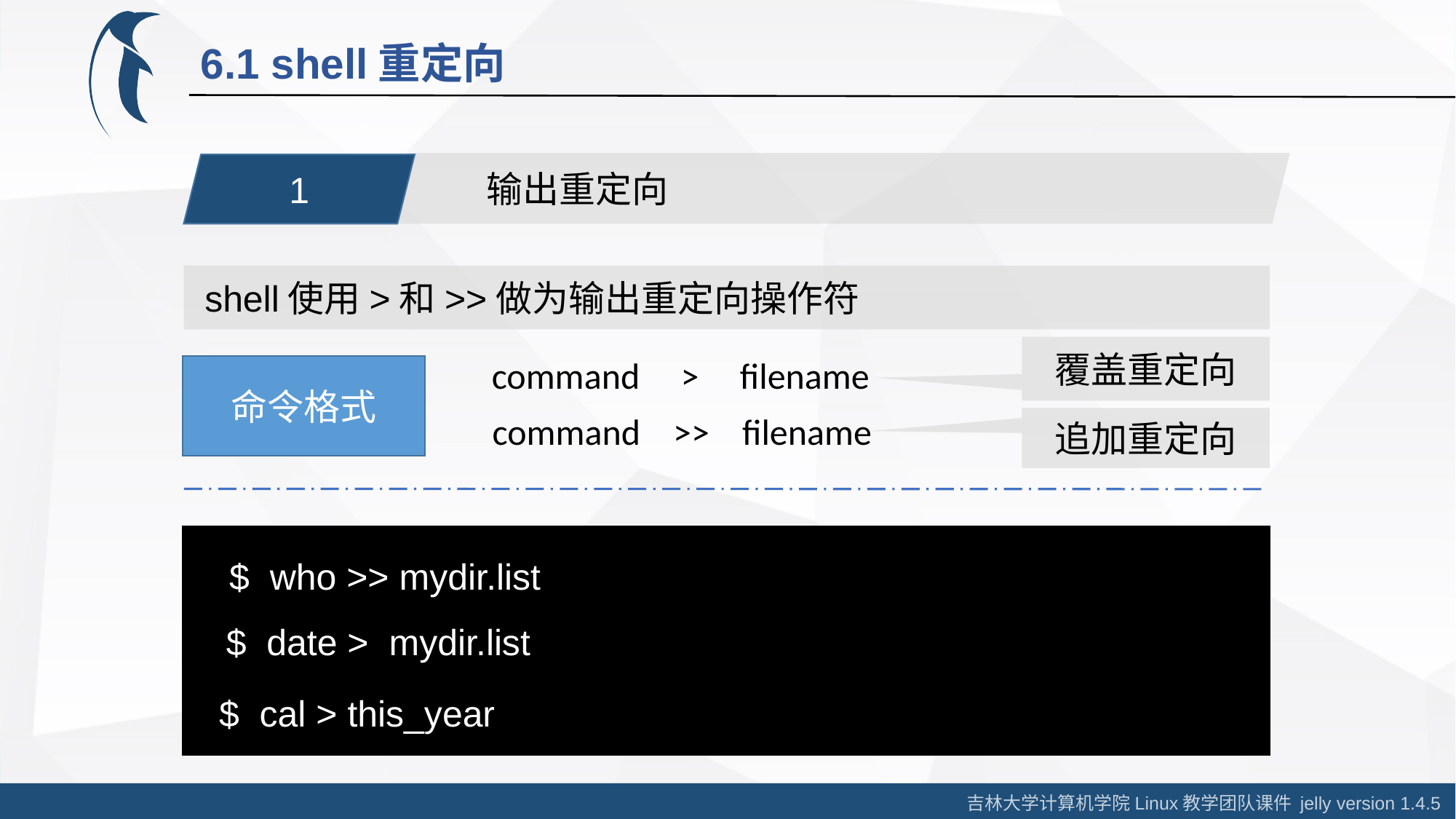

6.1 shell重定向
输出重定向
1
 shell使用>和>>做为输出重定向操作符
覆盖重定向
command     >     filename
命令格式
command    >>    filename
追加重定向

$  who >> mydir.list
$  date >  mydir.list
$  cal > this_year